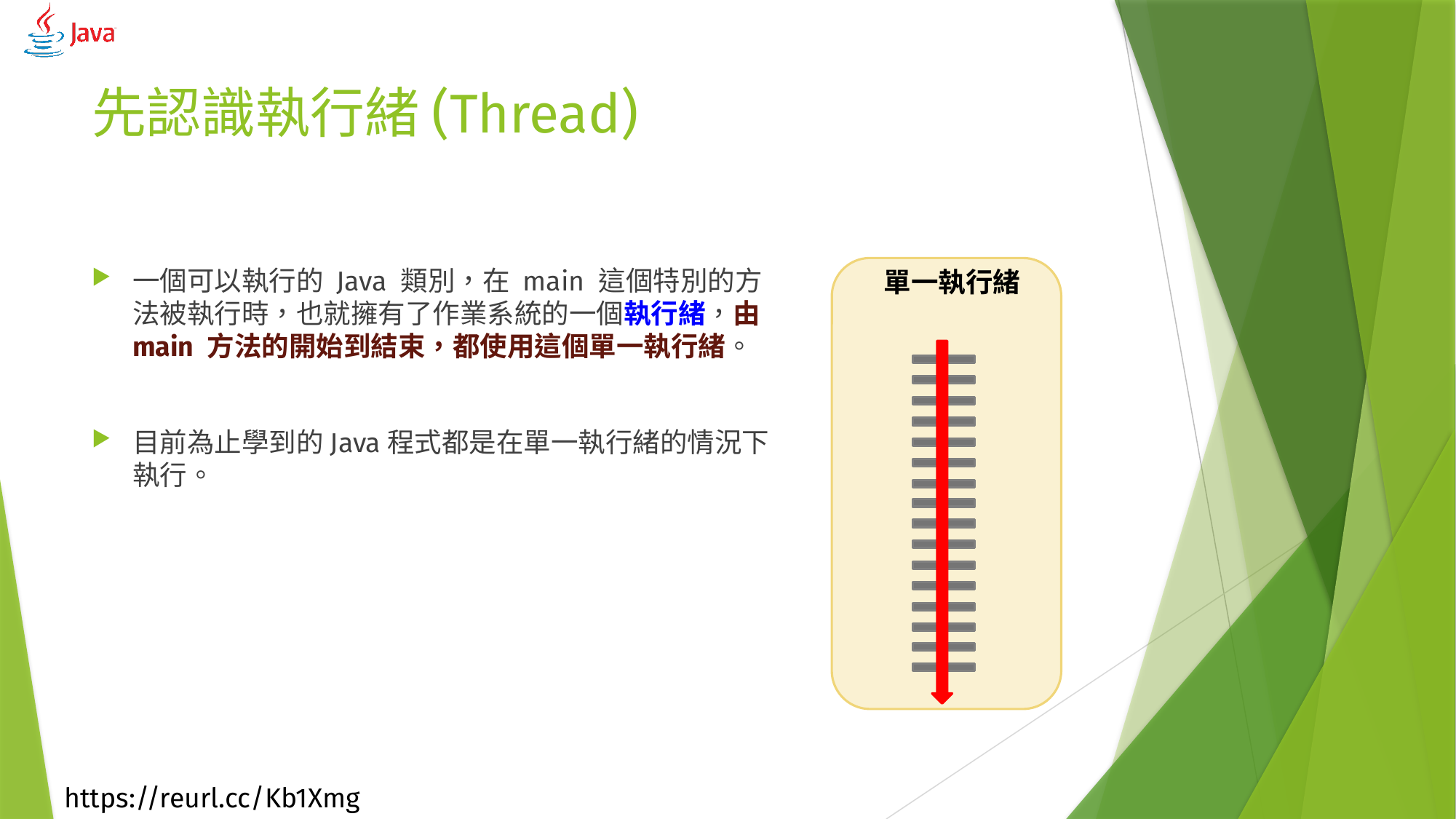

# 先認識執行緒(Thread)
一個可以執行的 Java 類別，在 main 這個特別的方法被執行時，也就擁有了作業系統的一個執行緒，由 main 方法的開始到結束，都使用這個單一執行緒。

目前為止學到的Java程式都是在單一執行緒的情況下執行。

單一執行緒